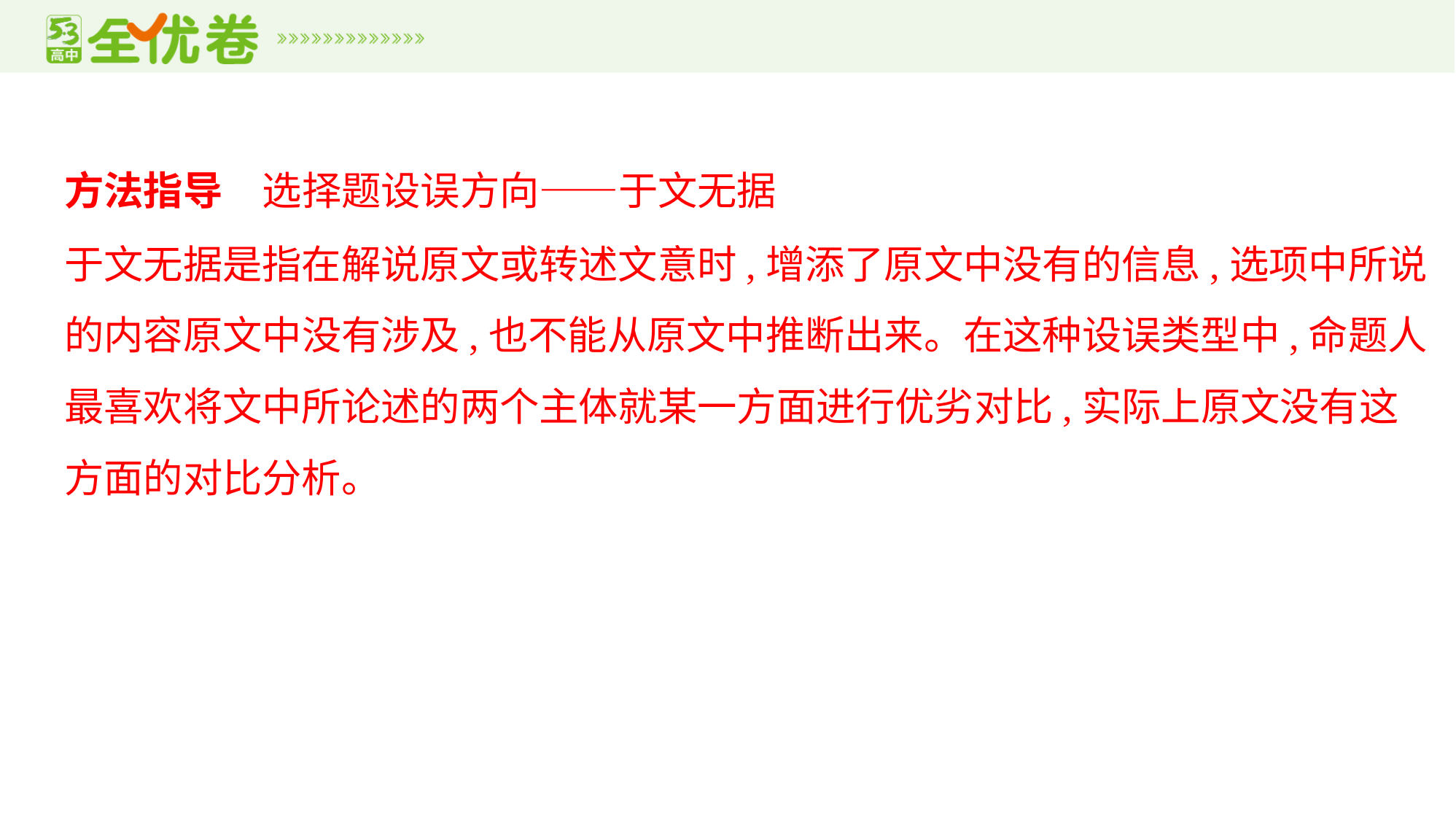

方法指导　选择题设误方向——于文无据
于文无据是指在解说原文或转述文意时,增添了原文中没有的信息,选项中所说
的内容原文中没有涉及,也不能从原文中推断出来。在这种设误类型中,命题人
最喜欢将文中所论述的两个主体就某一方面进行优劣对比,实际上原文没有这
方面的对比分析。